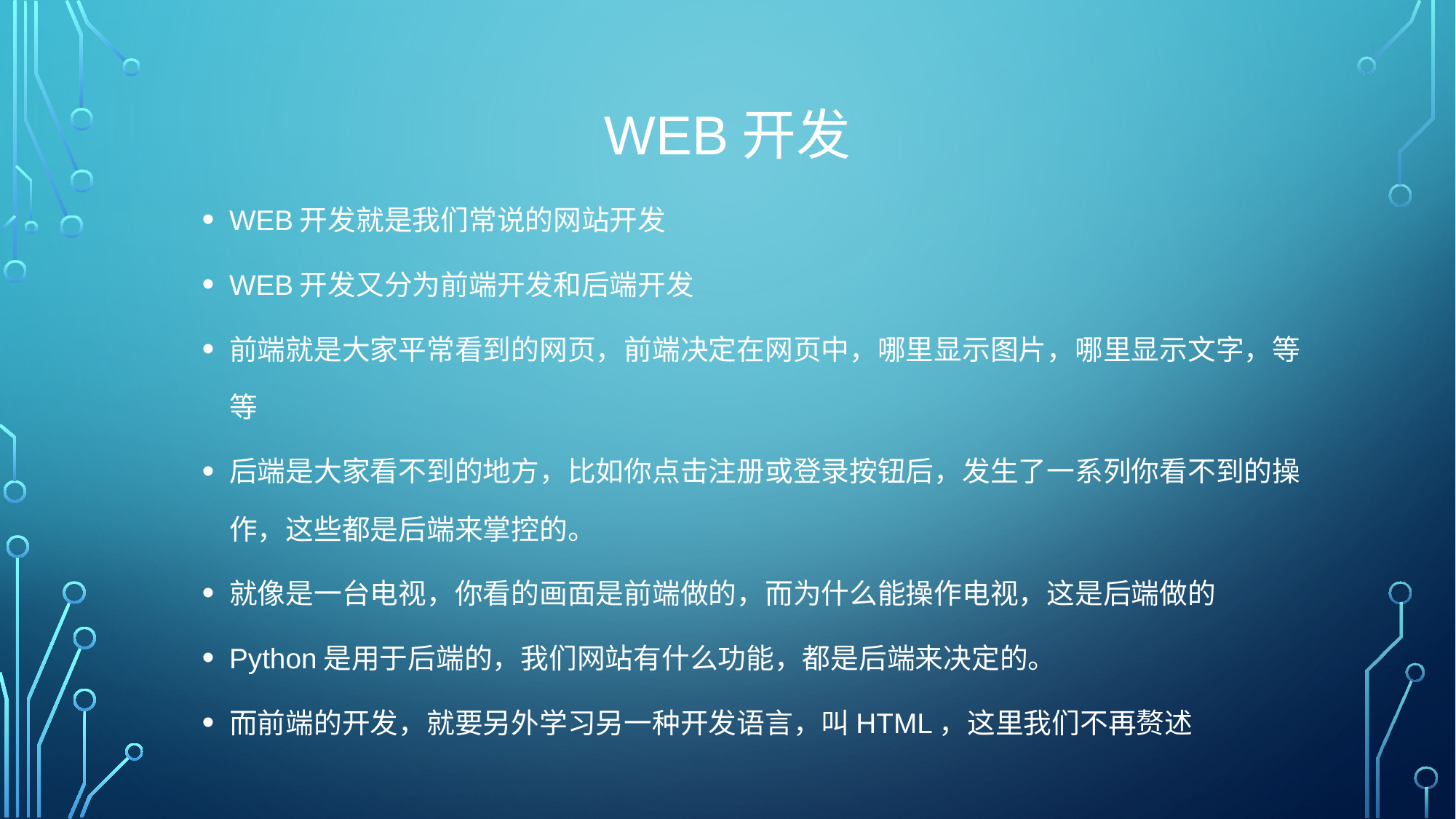

# WEB开发
WEB开发就是我们常说的网站开发
WEB开发又分为前端开发和后端开发
前端就是大家平常看到的网页，前端决定在网页中，哪里显示图片，哪里显示文字，等等
后端是大家看不到的地方，比如你点击注册或登录按钮后，发生了一系列你看不到的操作，这些都是后端来掌控的。
就像是一台电视，你看的画面是前端做的，而为什么能操作电视，这是后端做的
Python是用于后端的，我们网站有什么功能，都是后端来决定的。
而前端的开发，就要另外学习另一种开发语言，叫HTML，这里我们不再赘述